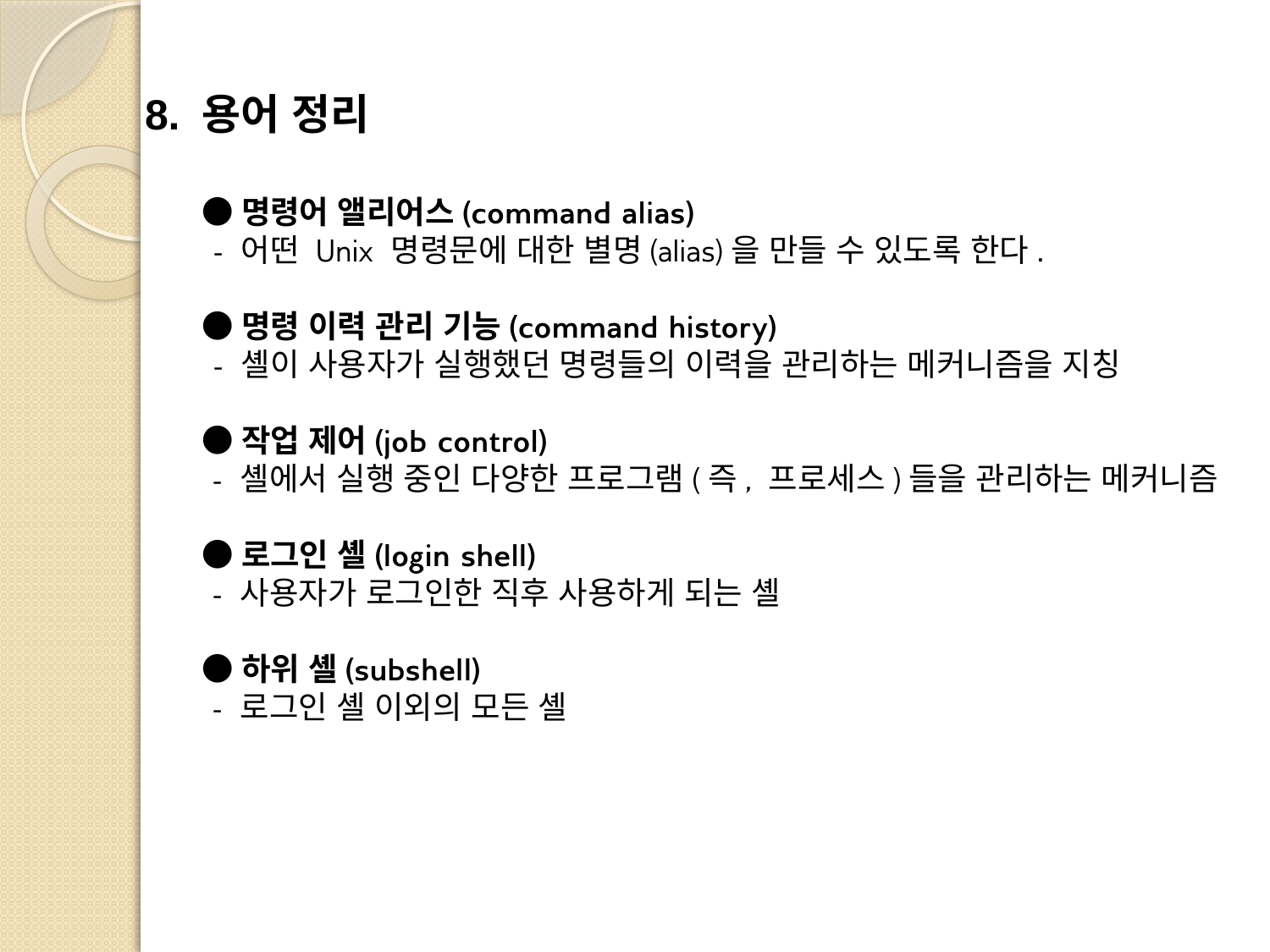

8. 용어 정리
●명령어 앨리어스(command alias)
 - 어떤 Unix 명령문에 대한 별명(alias)을 만들 수 있도록 한다.

●명령 이력 관리 기능(command history)
 - 셸이 사용자가 실행했던 명령들의 이력을 관리하는 메커니즘을 지칭

●작업 제어(job control)
 - 셸에서 실행 중인 다양한 프로그램(즉, 프로세스)들을 관리하는 메커니즘

●로그인 셸(login shell)
 - 사용자가 로그인한 직후 사용하게 되는 셸

●하위 셸(subshell)
 - 로그인 셸 이외의 모든 셸